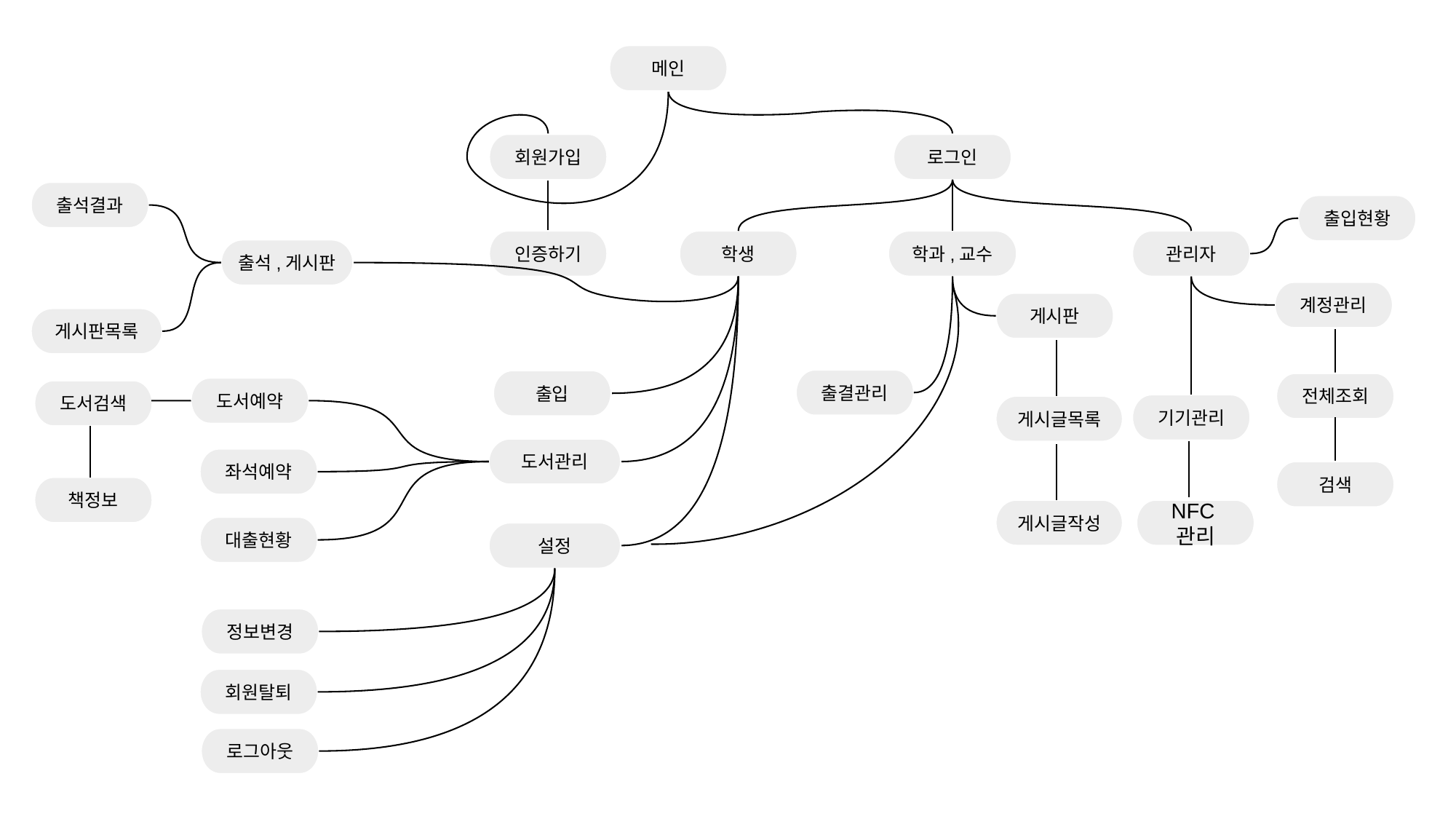

메인

회원가입
로그인
출석결과
출입현황
인증하기
학생
학과,교수
관리자
출석,게시판
계정관리
게시판
게시판목록
출결관리
출입
전체조회
도서예약
도서검색
기기관리
게시글목록
도서관리
좌석예약
검색
책정보
게시글작성
NFC관리
대출현황
설정
정보변경
회원탈퇴
로그아웃